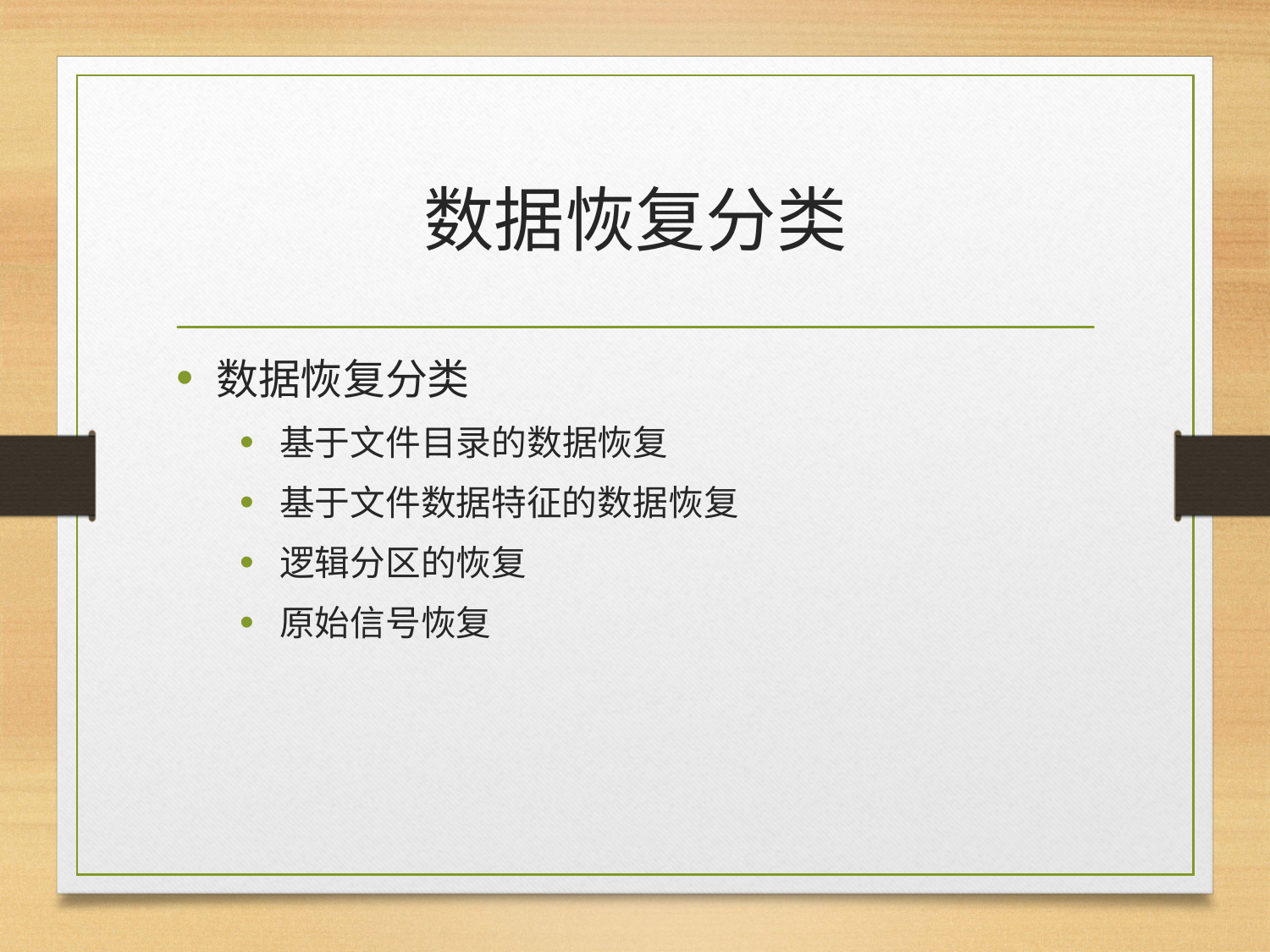

# 数据恢复分类
数据恢复分类
基于文件目录的数据恢复
基于文件数据特征的数据恢复
逻辑分区的恢复
原始信号恢复